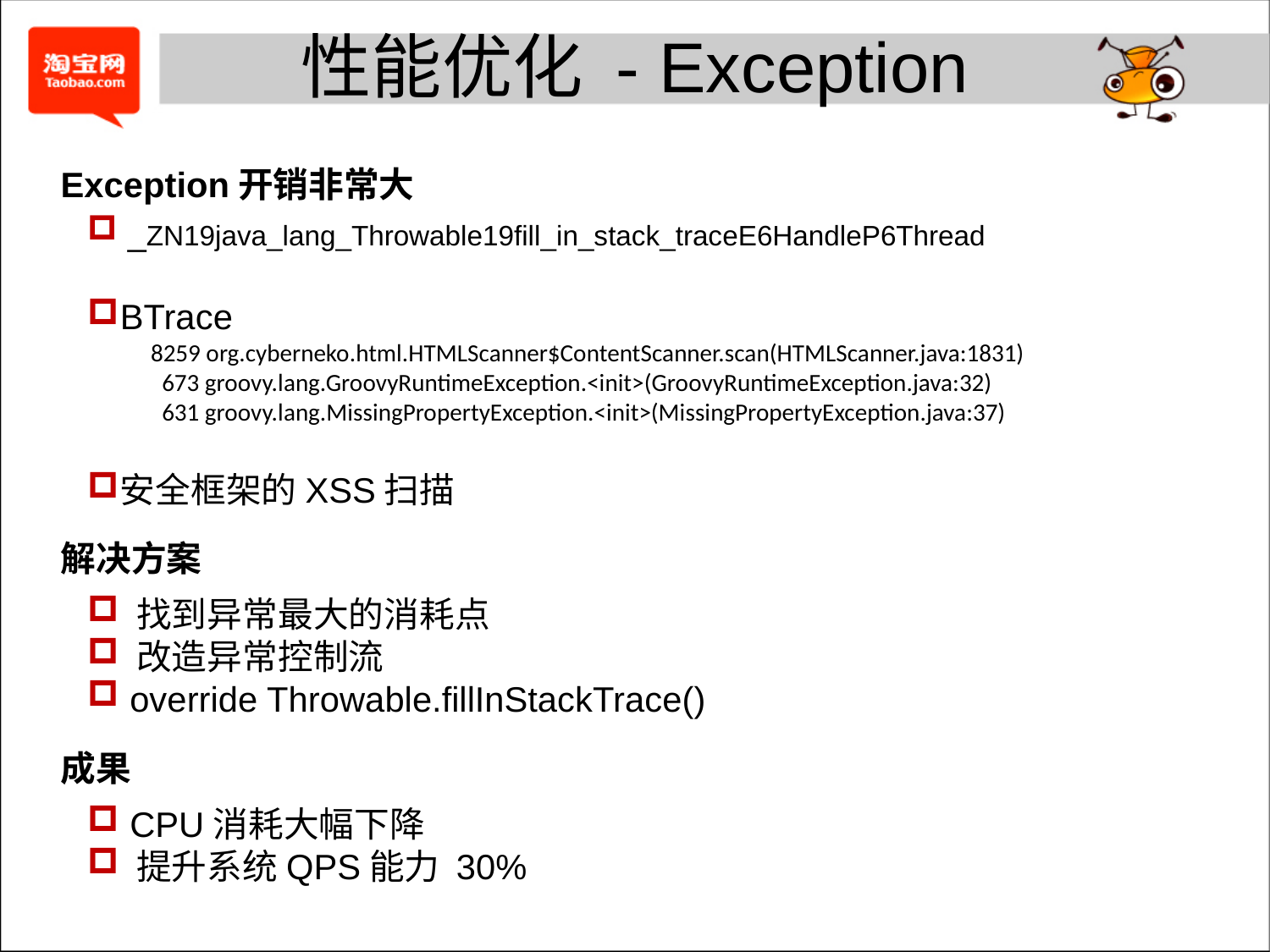

性能优化 - Exception
Exception开销非常大
 _ZN19java_lang_Throwable19fill_in_stack_traceE6HandleP6Thread

BTrace
8259 org.cyberneko.html.HTMLScanner$ContentScanner.scan(HTMLScanner.java:1831)
  673 groovy.lang.GroovyRuntimeException.<init>(GroovyRuntimeException.java:32)
  631 groovy.lang.MissingPropertyException.<init>(MissingPropertyException.java:37)

安全框架的XSS扫描
解决方案
 找到异常最大的消耗点
 改造异常控制流
 override Throwable.fillInStackTrace()
成果
 CPU消耗大幅下降
 提升系统QPS能力 30%